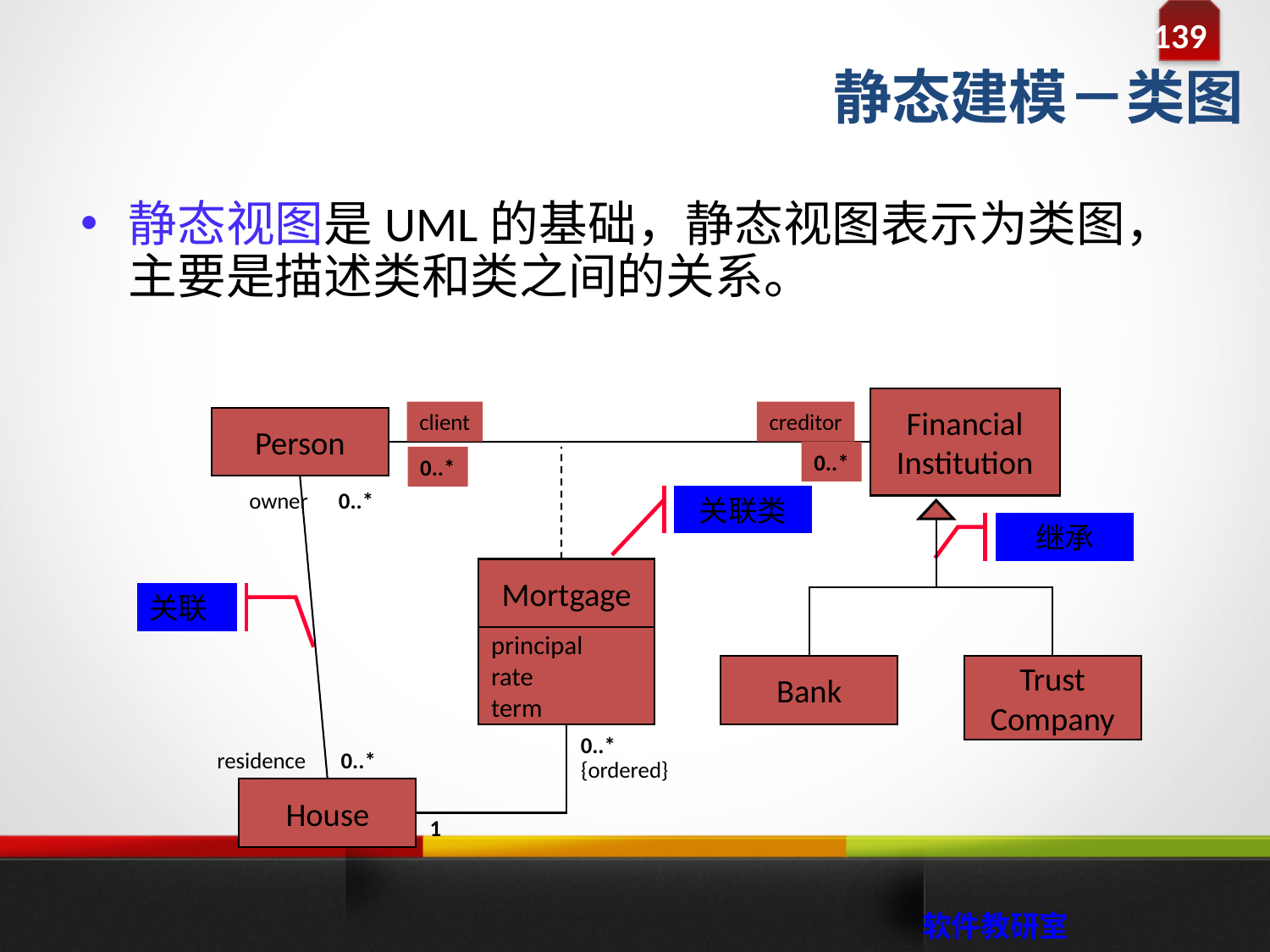

静态建模－类图
静态视图是UML的基础，静态视图表示为类图，主要是描述类和类之间的关系。
Financial
Institution
client
creditor
0..*
0..*
Person

Mortgage
principal
rate
term
owner
0..*
关联类

Bank
Trust
Company
继承
关联
0..*
1
residence
0..*
{ordered}
House
                                     软件教研室